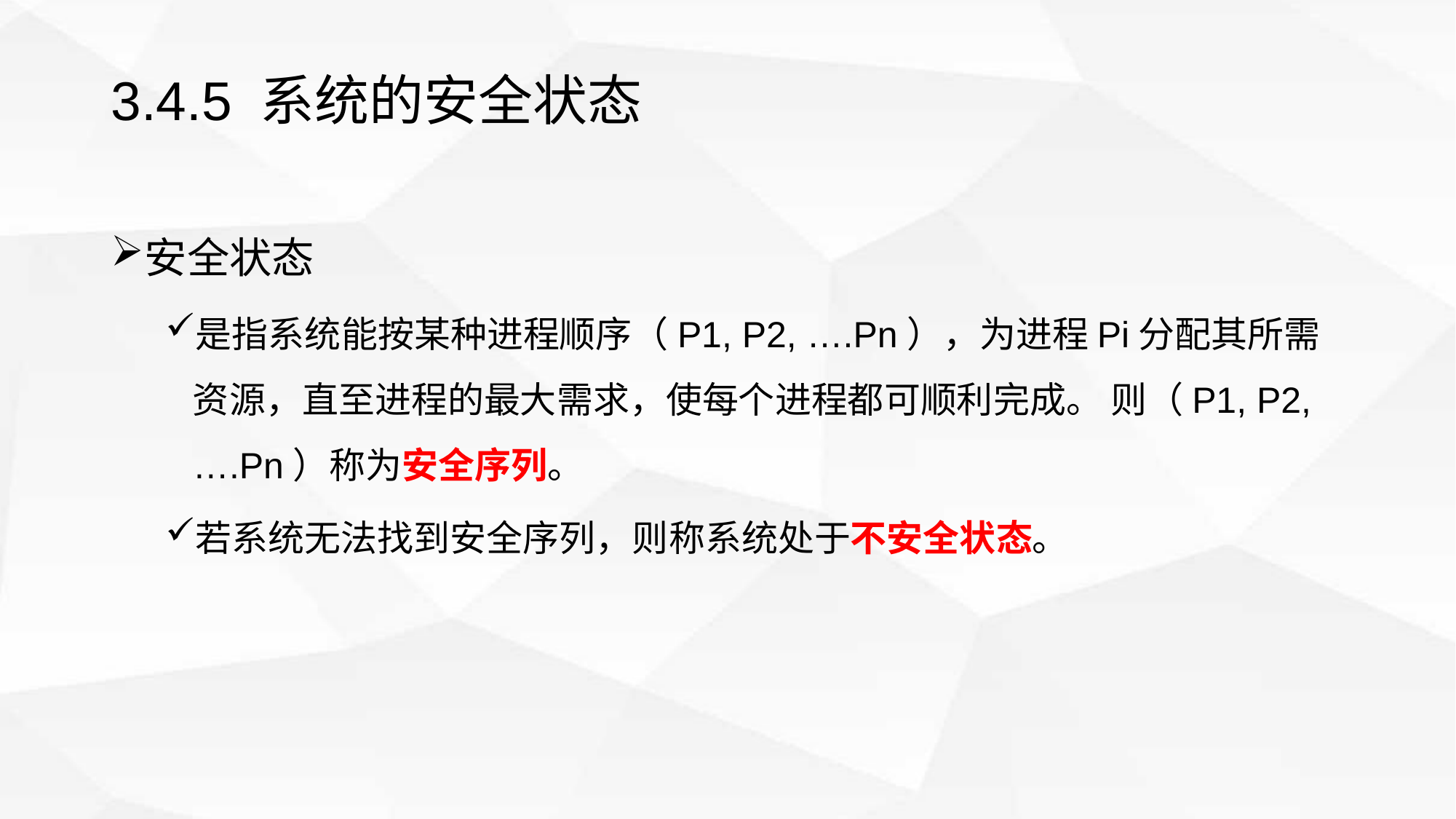

# 3.4.5 系统的安全状态
安全状态
是指系统能按某种进程顺序（P1, P2, ….Pn），为进程Pi分配其所需资源，直至进程的最大需求，使每个进程都可顺利完成。 则（P1, P2, ….Pn）称为安全序列。
若系统无法找到安全序列，则称系统处于不安全状态。